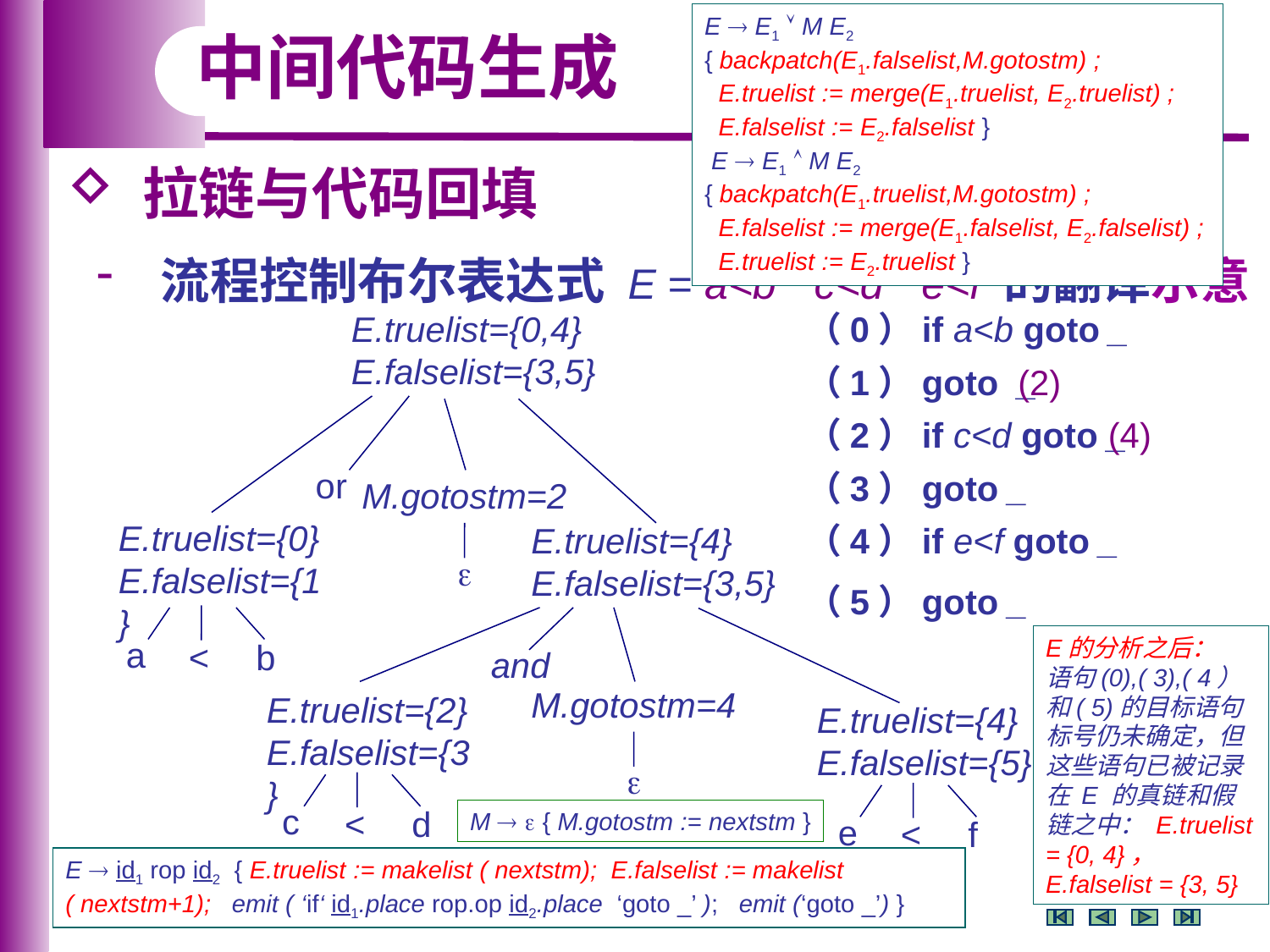

E → E1 ∨ M E2
{ backpatch(E1.falselist,M.gotostm) ;
  E.truelist := merge(E1.truelist, E2.truelist) ;
  E.falselist := E2.falselist }
 E → E1 ∧ M E2
{ backpatch(E1.truelist,M.gotostm) ;
  E.falselist := merge(E1.falselist, E2.falselist) ;
  E.truelist := E2.truelist }
中间代码生成
 拉链与代码回填
  流程控制布尔表达式 E = a<b ∨ c<d ∧ e<f 的翻译示意
E.truelist={0,4}
E.falselist={3,5}

（0）if a<b goto _
（1）goto  _
(2)
（2）if c<d goto _
(4)
or
（3）goto _
M.gotostm=2

ε
E.truelist={0}
E.falselist={1}

a
<
b
E.truelist={4}
E.falselist={3,5}

（4）if e<f goto _
（5）goto _
E的分析之后：
语句(0),( 3),( 4）和( 5)的目标语句标号仍未确定，但这些语句已被记录在 E 的真链和假链之中： E.truelist = {0, 4}， E.falselist = {3, 5}
and
M.gotostm=4

ε
E.truelist={2}
E.falselist={3}

c
<
d
E.truelist={4}
E.falselist={5}

e
<
f
M → ε { M.gotostm := nextstm }
E → id1 rop id2  { E.truelist := makelist ( nextstm);  E.falselist := makelist ( nextstm+1);   emit ( ‘if‘ id1.place rop.op id2.place  ‘goto _’ );   emit (‘goto _’) }